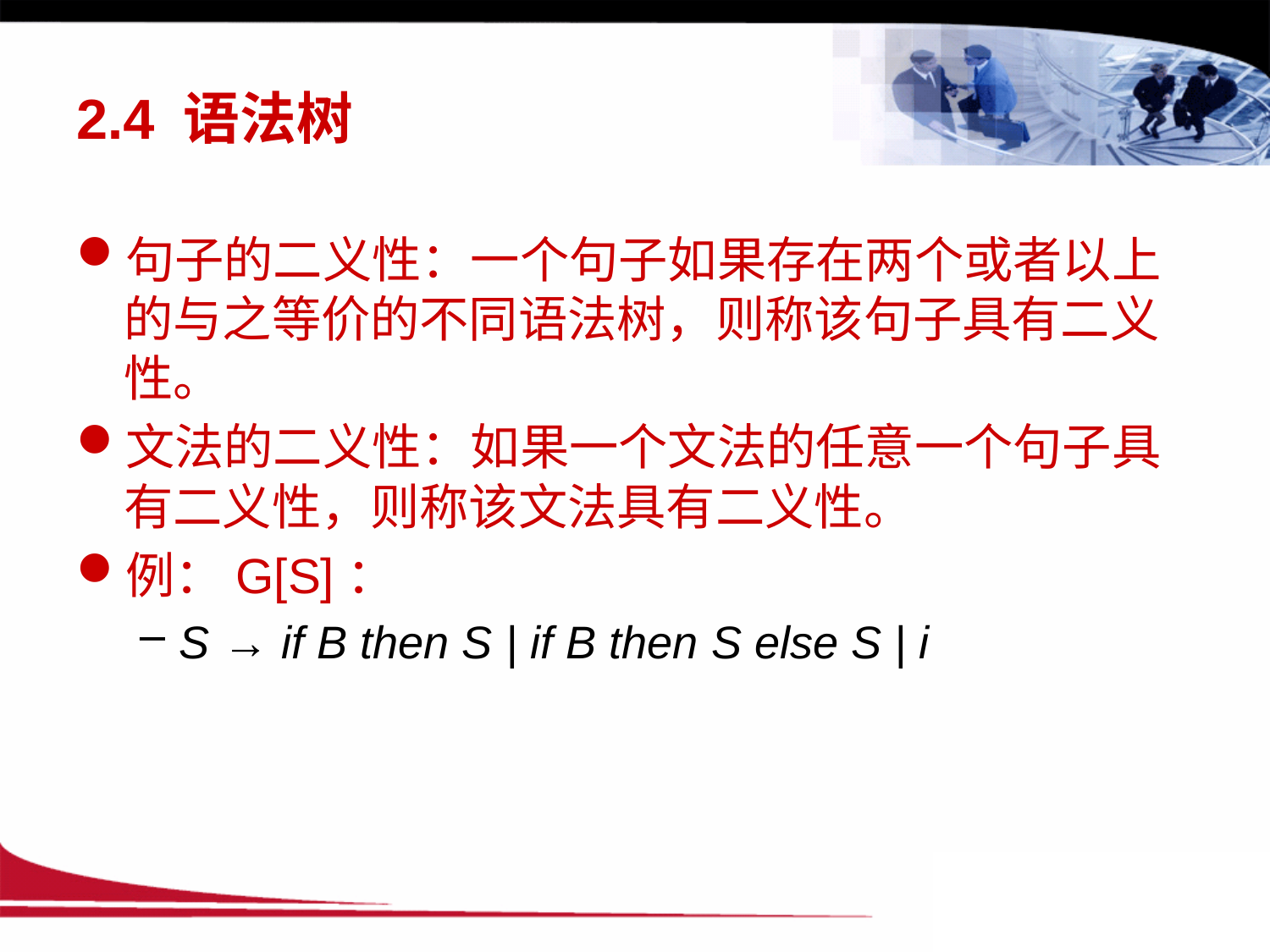

# 2.4 语法树
句子的二义性：一个句子如果存在两个或者以上的与之等价的不同语法树，则称该句子具有二义性。
文法的二义性：如果一个文法的任意一个句子具有二义性，则称该文法具有二义性。
例：G[S]：
S → if B then S | if B then S else S | i